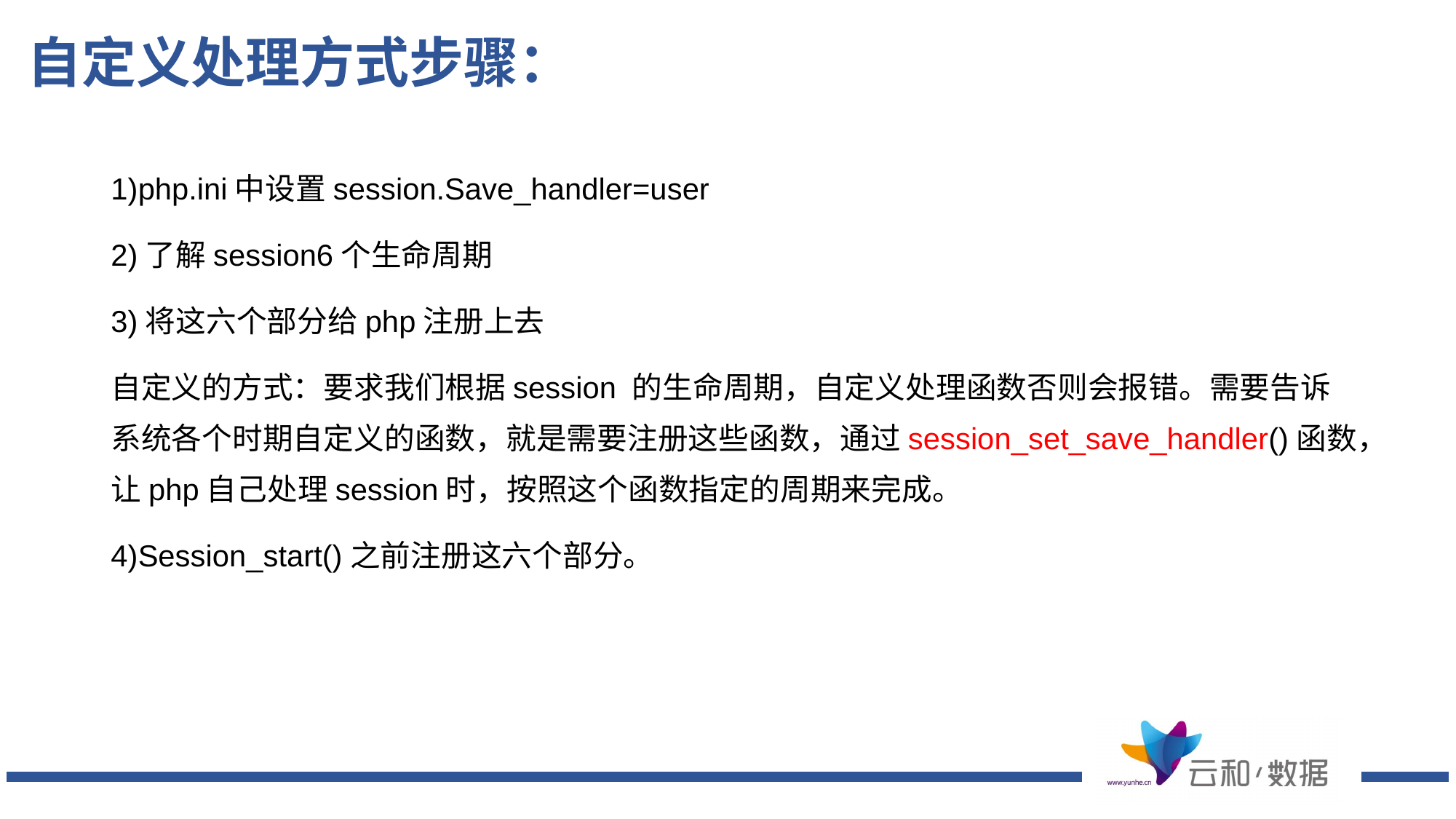

# 自定义处理方式步骤：
1)php.ini中设置session.Save_handler=user
2)了解session6个生命周期
3)将这六个部分给php注册上去
自定义的方式：要求我们根据session 的生命周期，自定义处理函数否则会报错。需要告诉系统各个时期自定义的函数，就是需要注册这些函数，通过session_set_save_handler()函数，让php自己处理session时，按照这个函数指定的周期来完成。
4)Session_start()之前注册这六个部分。